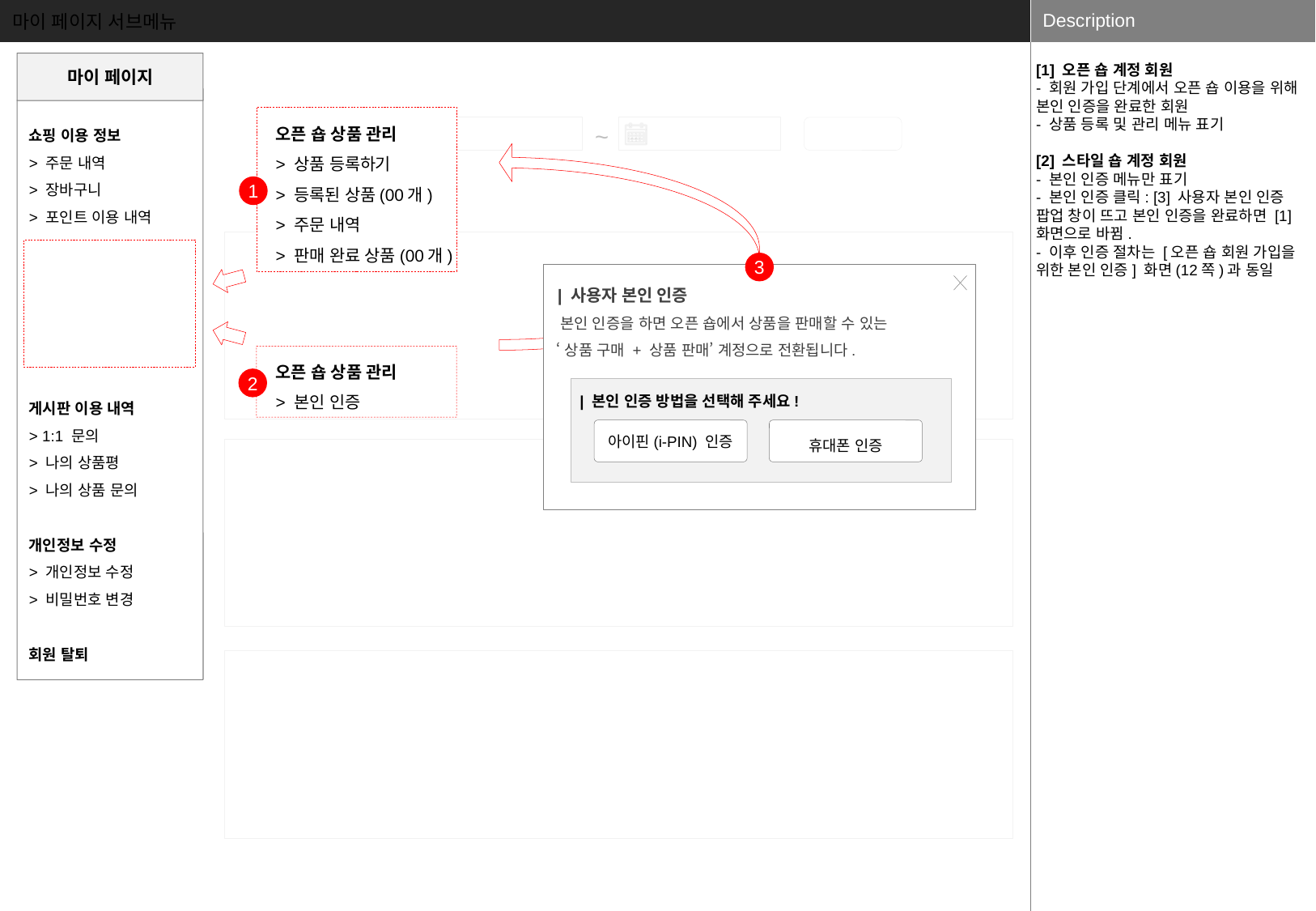

마이 페이지 서브메뉴

[1] 오픈 숍 계정 회원
- 회원 가입 단계에서 오픈 숍 이용을 위해 본인 인증을 완료한 회원
- 상품 등록 및 관리 메뉴 표기

[2] 스타일 숍 계정 회원
- 본인 인증 메뉴만 표기
- 본인 인증 클릭: [3] 사용자 본인 인증 팝업 창이 뜨고 본인 인증을 완료하면 [1] 화면으로 바뀜.
- 이후 인증 절차는 [오픈 숍 회원 가입을 위한 본인 인증] 화면(12쪽)과 동일

마이 페이지
쇼핑 이용 정보
> 주문 내역
> 장바구니
> 포인트 이용 내역

게시판 이용 내역
> 1:1 문의
> 나의 상품평
> 나의 상품 문의

개인정보 수정
> 개인정보 수정
> 비밀번호 변경

회원 탈퇴
오픈 숍 상품 관리
> 상품 등록하기
> 등록된 상품(00개)
> 주문 내역
> 판매 완료 상품(00개)
~

1

3

  | 사용자 본인 인증
  본인 인증을 하면 오픈 숍에서 상품을 판매할 수 있는
  ‘상품 구매 + 상품 판매’ 계정으로 전환됩니다.

 | 본인 인증 방법을 선택해 주세요!

휴대폰 인증
아이핀(i-PIN) 인증

오픈 숍 상품 관리
> 본인 인증
2